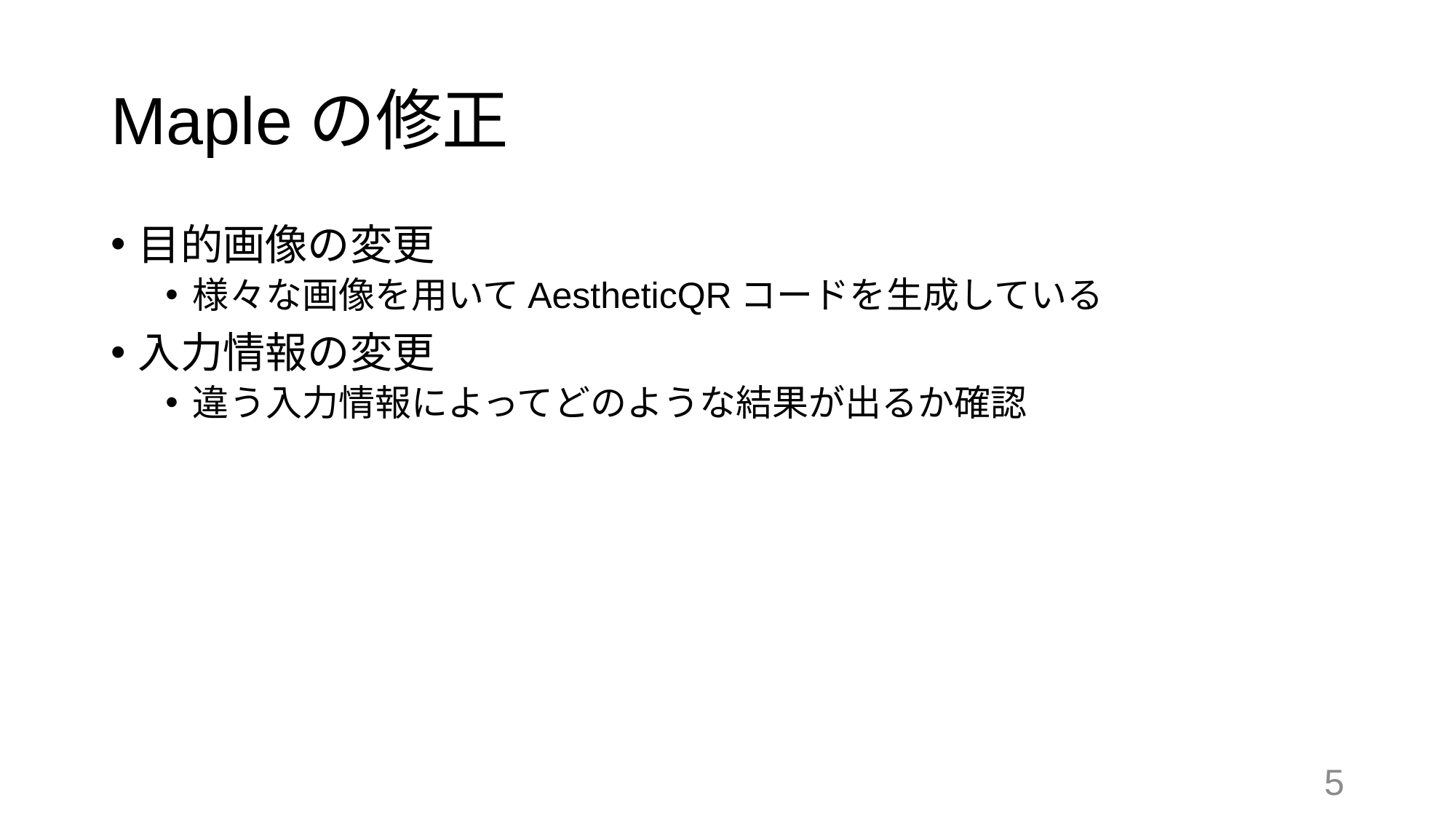

# Mapleの修正
目的画像の変更
様々な画像を用いてAestheticQRコードを生成している
入力情報の変更
違う入力情報によってどのような結果が出るか確認
5